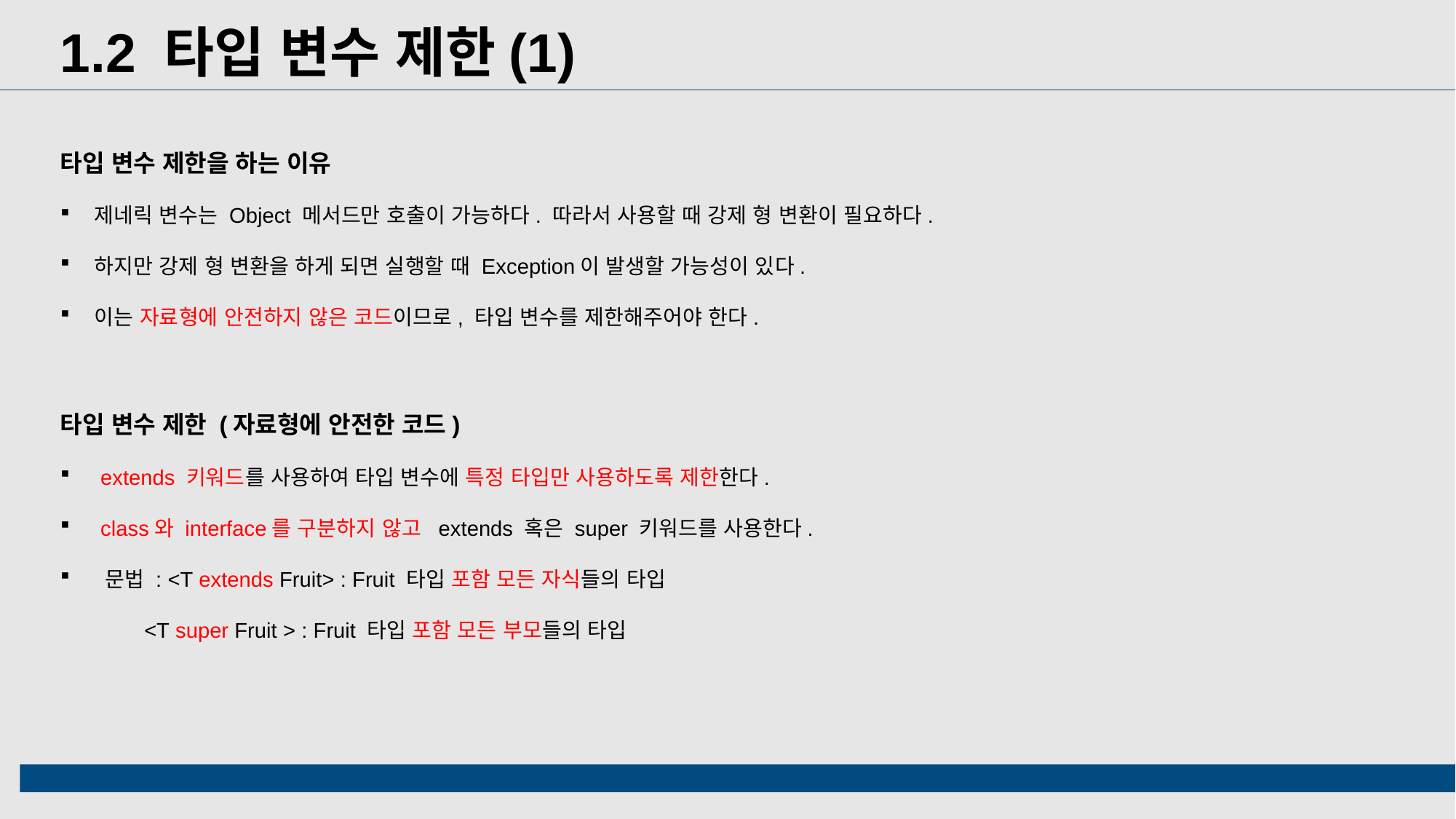

1.2 타입 변수 제한(1)
타입 변수 제한을 하는 이유
제네릭 변수는 Object 메서드만 호출이 가능하다. 따라서 사용할 때 강제 형 변환이 필요하다.
하지만 강제 형 변환을 하게 되면 실행할 때 Exception이 발생할 가능성이 있다.
이는 자료형에 안전하지 않은 코드이므로, 타입 변수를 제한해주어야 한다.

타입 변수 제한 (자료형에 안전한 코드)
 extends 키워드를 사용하여 타입 변수에 특정 타입만 사용하도록 제한한다.
 class와 interface를 구분하지 않고  extends 혹은 super 키워드를 사용한다.
 문법 : <T extends Fruit> : Fruit 타입 포함 모든 자식들의 타입
              <T super Fruit > : Fruit 타입 포함 모든 부모들의 타입